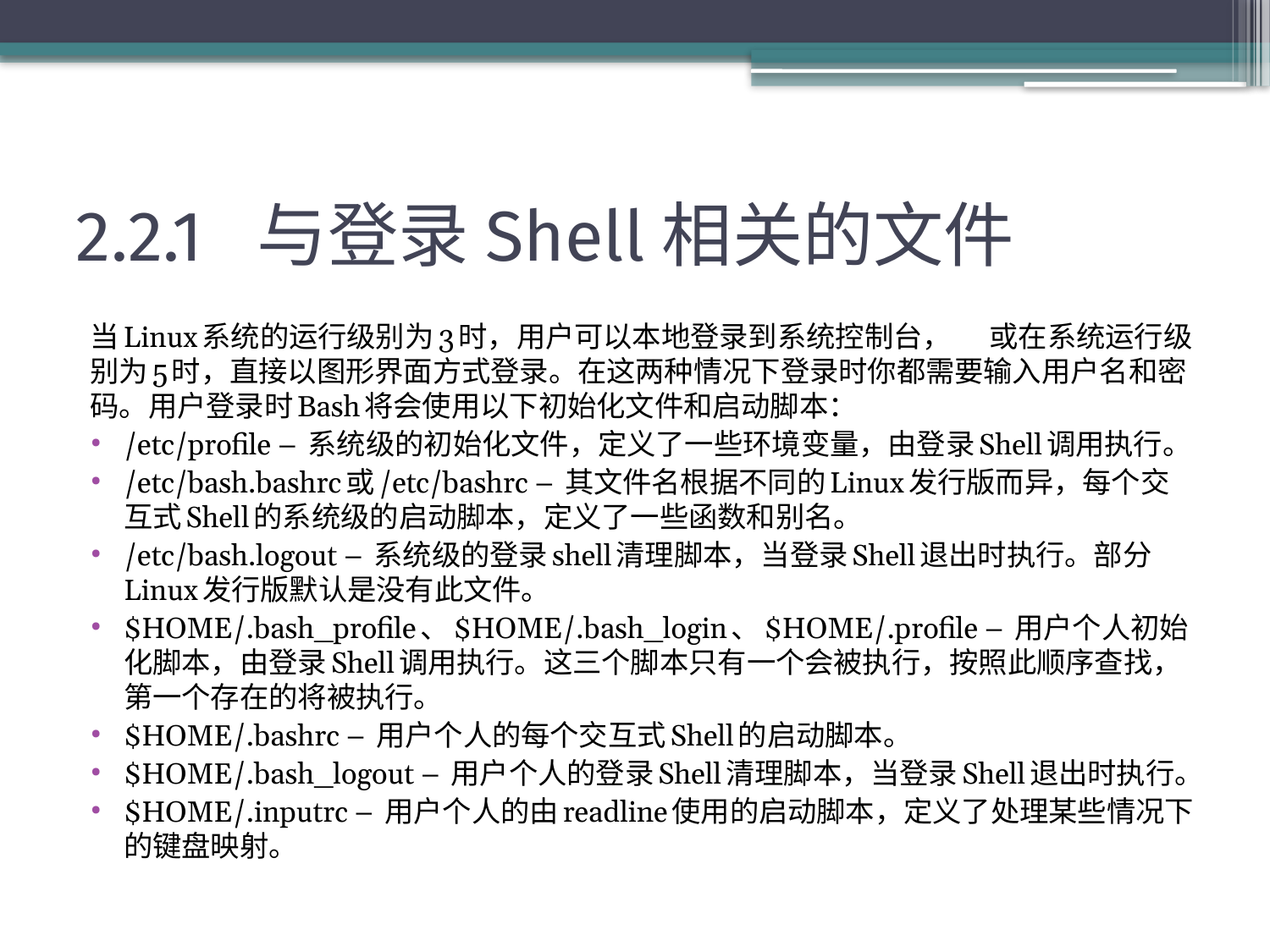

# 2.2.1  与登录Shell相关的文件
当Linux系统的运行级别为3时，用户可以本地登录到系统控制台，	或在系统运行级别为5时，直接以图形界面方式登录。在这两种情况下登录时你都需要输入用户名和密码。用户登录时Bash将会使用以下初始化文件和启动脚本：
/etc/profile – 系统级的初始化文件，定义了一些环境变量，由登录Shell调用执行。
/etc/bash.bashrc或/etc/bashrc – 其文件名根据不同的Linux发行版而异，每个交互式Shell的系统级的启动脚本，定义了一些函数和别名。
/etc/bash.logout – 系统级的登录shell清理脚本，当登录Shell退出时执行。部分Linux发行版默认是没有此文件。
$HOME/.bash_profile、$HOME/.bash_login、$HOME/.profile – 用户个人初始化脚本，由登录Shell调用执行。这三个脚本只有一个会被执行，按照此顺序查找，第一个存在的将被执行。
$HOME/.bashrc – 用户个人的每个交互式Shell的启动脚本。
$HOME/.bash_logout – 用户个人的登录Shell清理脚本，当登录Shell退出时执行。
$HOME/.inputrc – 用户个人的由readline使用的启动脚本，定义了处理某些情况下的键盘映射。